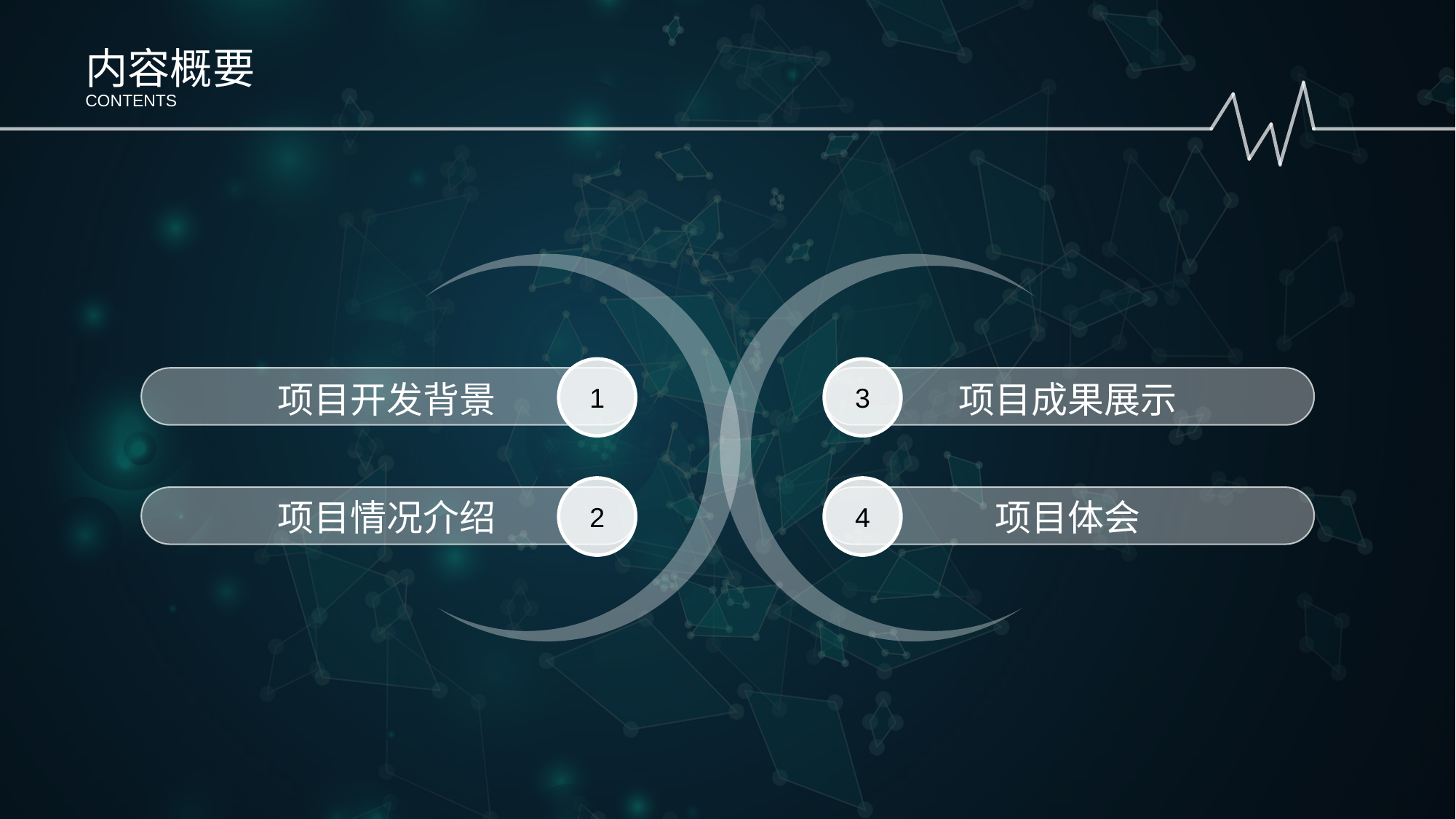

内容概要
CONTENTS

1

项目开发背景
3

项目成果展示
2

项目情况介绍
4

项目体会